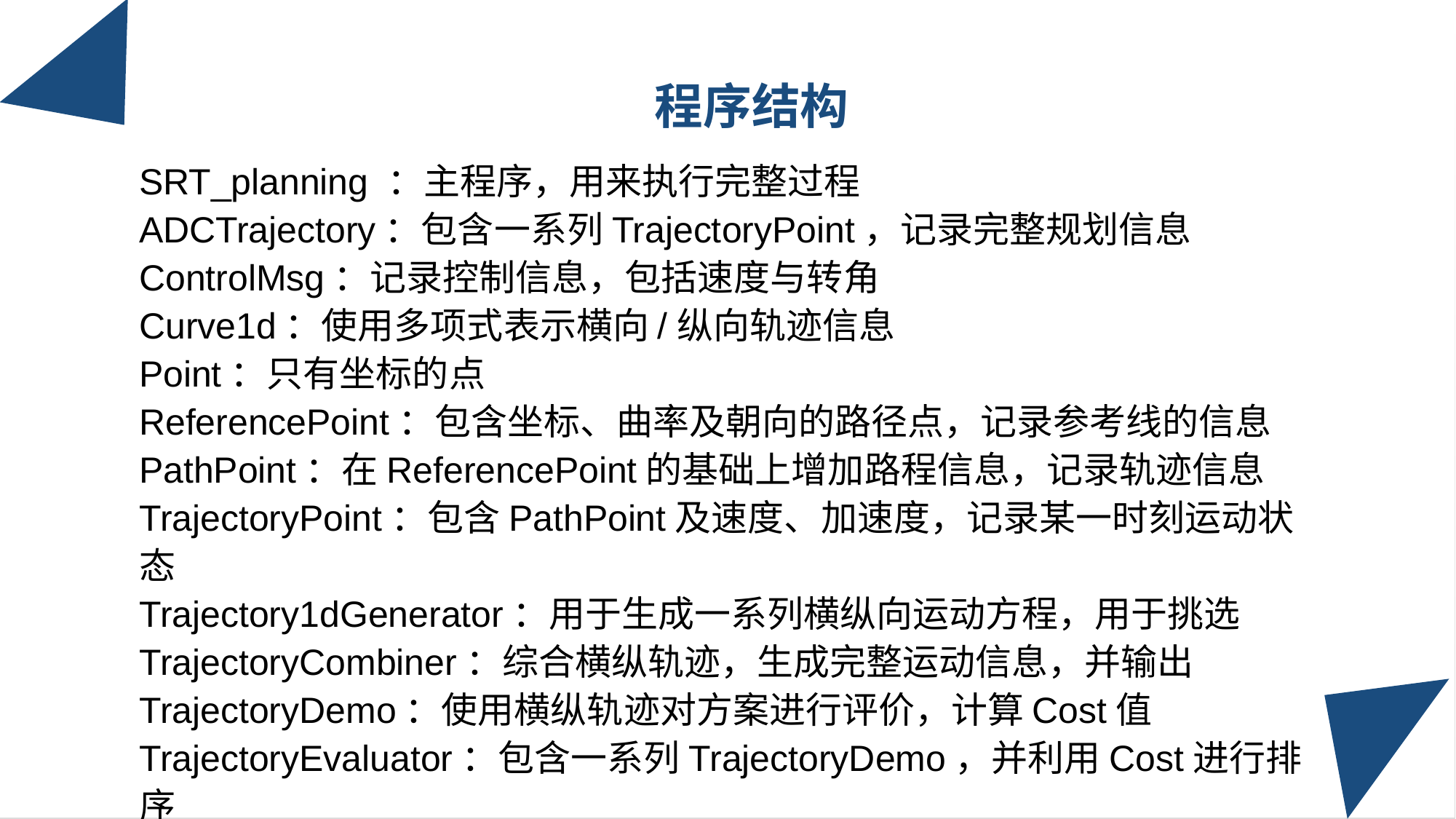

程序结构
SRT_planning ：主程序，用来执行完整过程
ADCTrajectory：包含一系列TrajectoryPoint，记录完整规划信息
ControlMsg：记录控制信息，包括速度与转角
Curve1d：使用多项式表示横向/纵向轨迹信息
Point：只有坐标的点
ReferencePoint：包含坐标、曲率及朝向的路径点，记录参考线的信息
PathPoint：在ReferencePoint的基础上增加路程信息，记录轨迹信息
TrajectoryPoint：包含PathPoint及速度、加速度，记录某一时刻运动状态
Trajectory1dGenerator：用于生成一系列横纵向运动方程，用于挑选
TrajectoryCombiner：综合横纵轨迹，生成完整运动信息，并输出
TrajectoryDemo：使用横纵轨迹对方案进行评价，计算Cost值
TrajectoryEvaluator：包含一系列TrajectoryDemo，并利用Cost进行排序